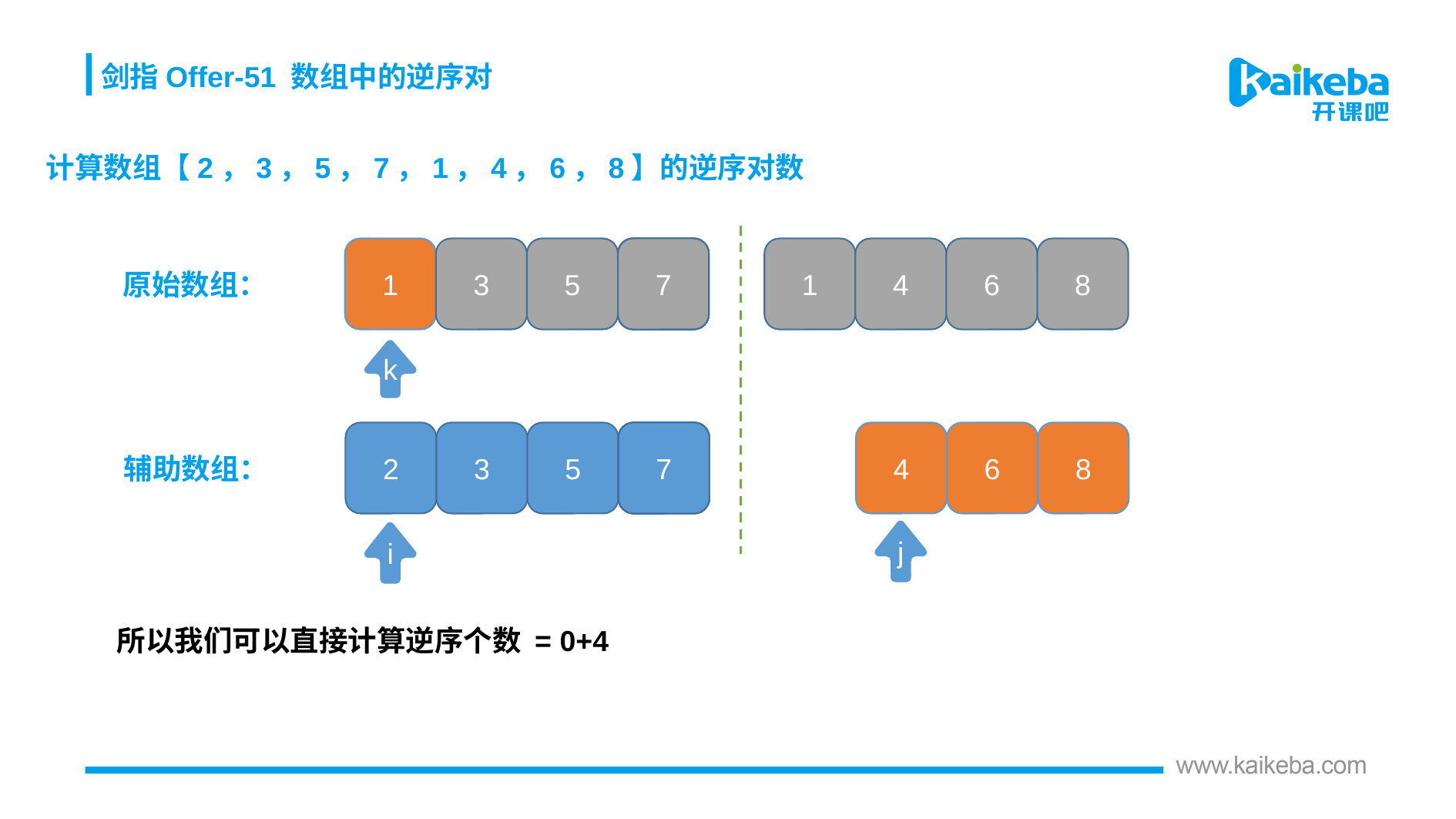

剑指Offer-51 数组中的逆序对
计算数组【2，3，5，7，1，4，6，8】的逆序对数
1
3
5

7
1
4
6
8
原始数组：
k
2
3
5

7
4
6
8
辅助数组：
j
i

所以我们可以直接计算逆序个数 = 0+4